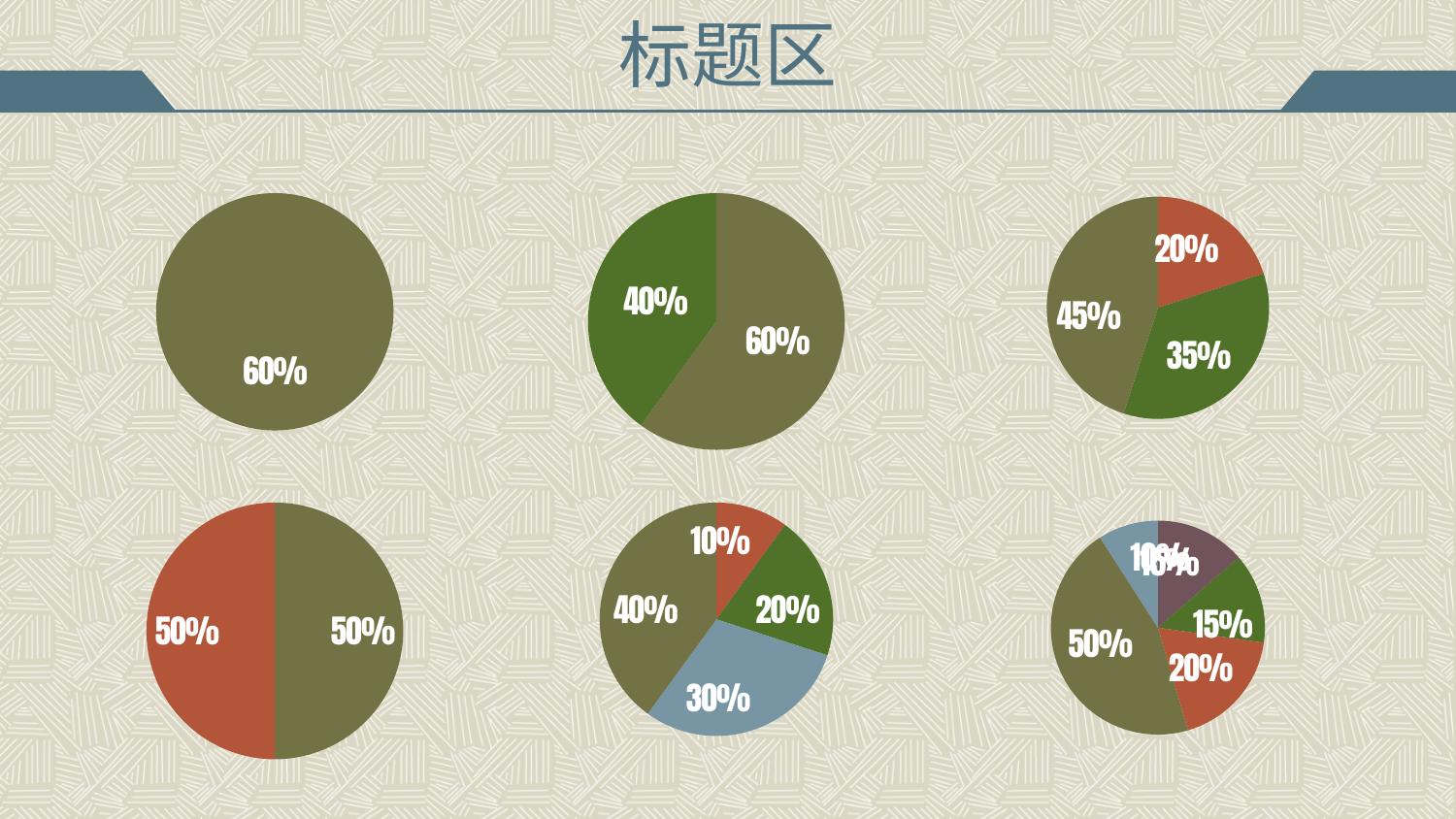

# 标题区

### Chart

| Category | 销售额 |
|---|---|
| 第一季度 | 0.6 |

### Chart

| Category | 销售额 |
|---|---|
| 第一季度 | 0.6 |
| 第一季度 | 0.4 |

### Chart

| Category | 销售额 |
|---|---|
| 第一季度 | 0.2 |
| 第二季度 | 0.35 |
| 第三季度 | 0.45 |

### Chart

| Category | 销售额 |
|---|---|
| 第一季度 | 0.5 |
| 第二季度 | 0.5 |

### Chart

| Category | 销售额 |
|---|---|
| 第一季度 | 0.1 |
| 第二季度 | 0.2 |
| 第三季度 | 0.3 |
| 第四季度 | 0.4 |

### Chart

| Category | 销售额 |
|---|---|
| 第一季度 | 0.15 |
| 第二季度 | 0.15 |
| 第三季度 | 0.2 |
| 第四季度 | 0.5 |
| 第五季度 | 0.1 |